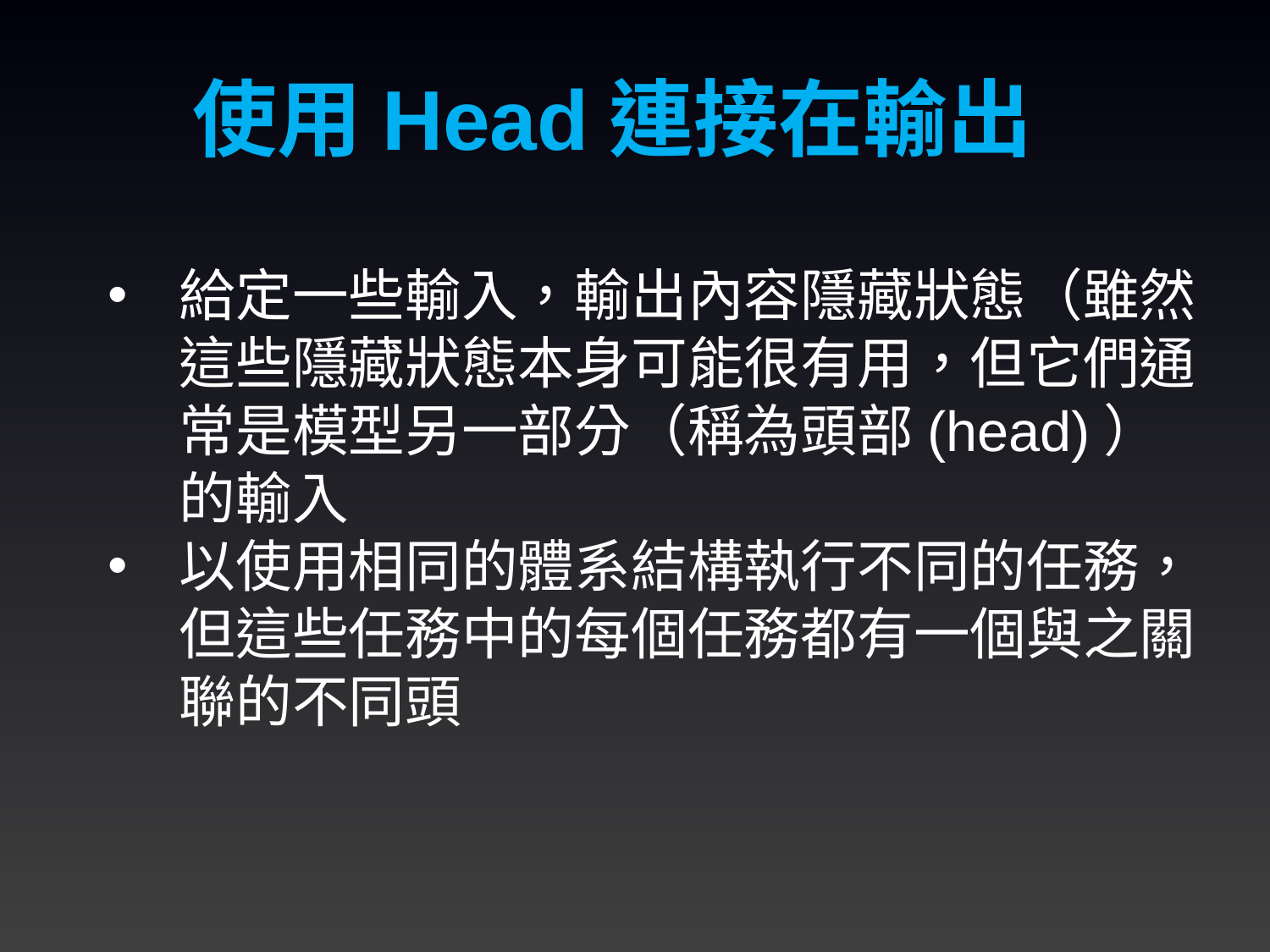

使用Head連接在輸出
給定一些輸入，輸出內容隱藏狀態（雖然這些隱藏狀態本身可能很有用，但它們通常是模型另一部分（稱為頭部(head)）的輸入
以使用相同的體系結構執行不同的任務，但這些任務中的每個任務都有一個與之關聯的不同頭